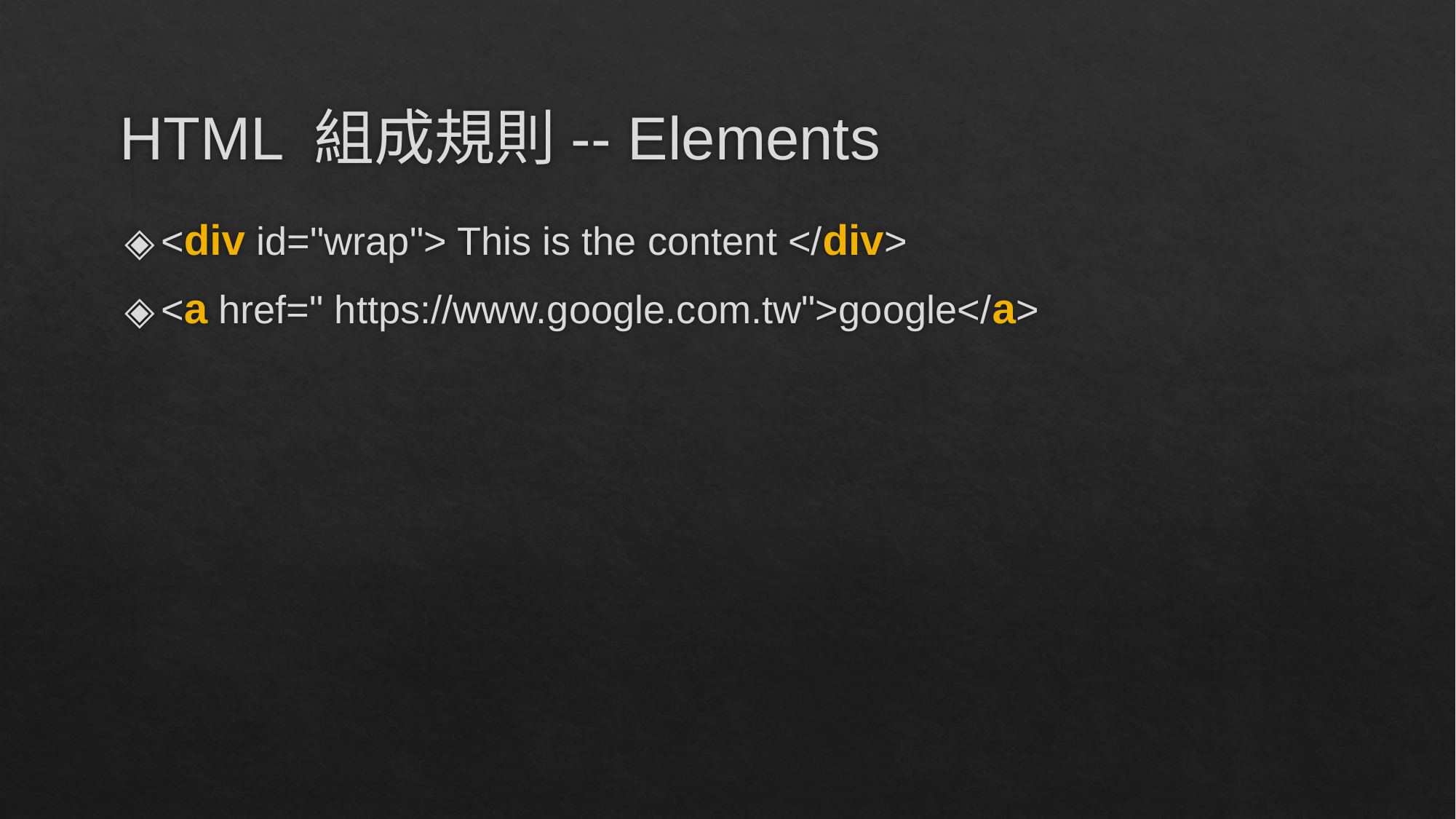

# HTML 組成規則-- Elements
<div id="wrap"> This is the content </div>
<a href=" https://www.google.com.tw">google</a>